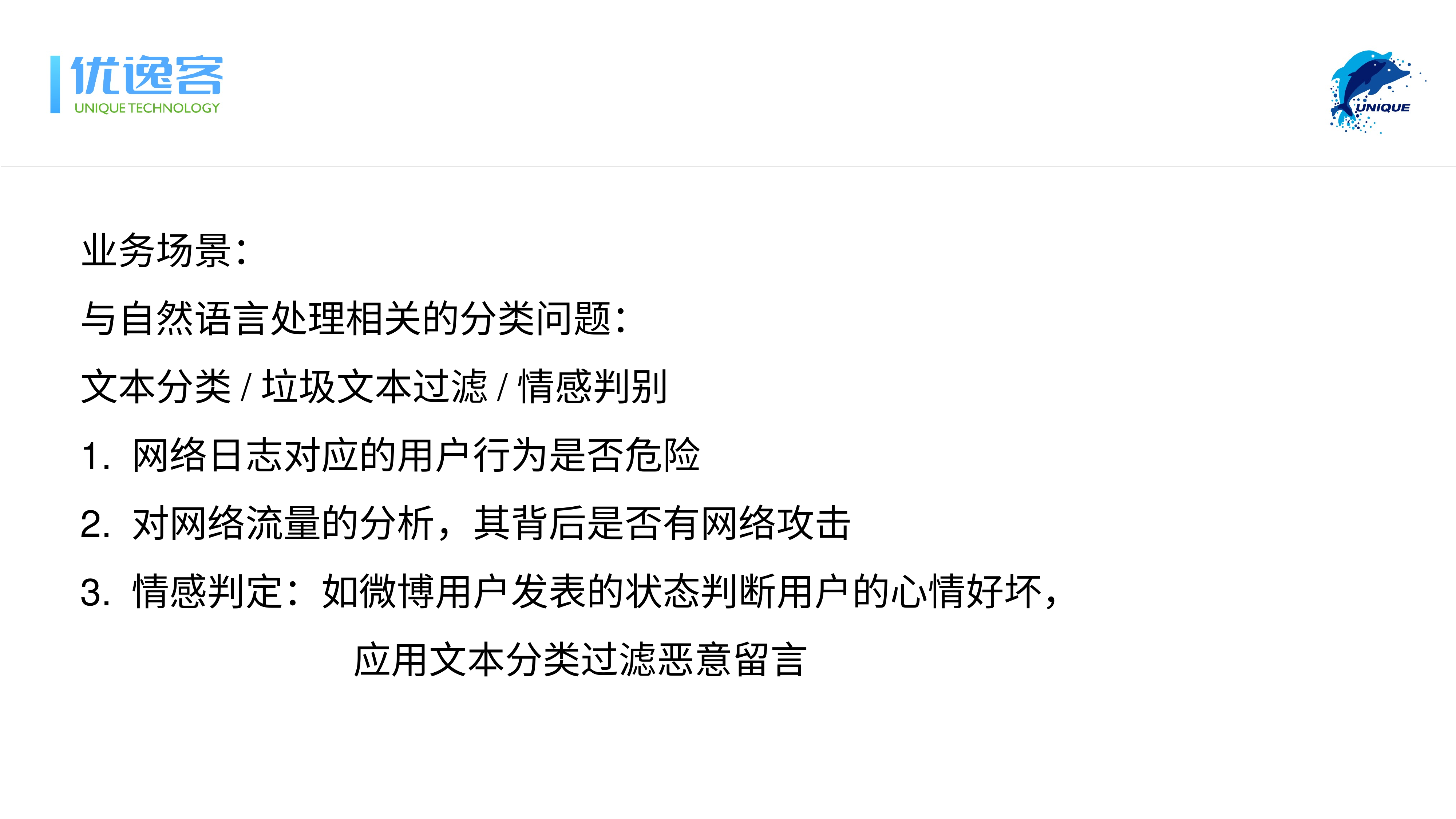

业务场景：
与自然语言处理相关的分类问题：
文本分类/垃圾文本过滤/情感判别
1. 网络日志对应的用户行为是否危险
2. 对网络流量的分析，其背后是否有网络攻击
3. 情感判定：如微博用户发表的状态判断用户的心情好坏，
					应用文本分类过滤恶意留言